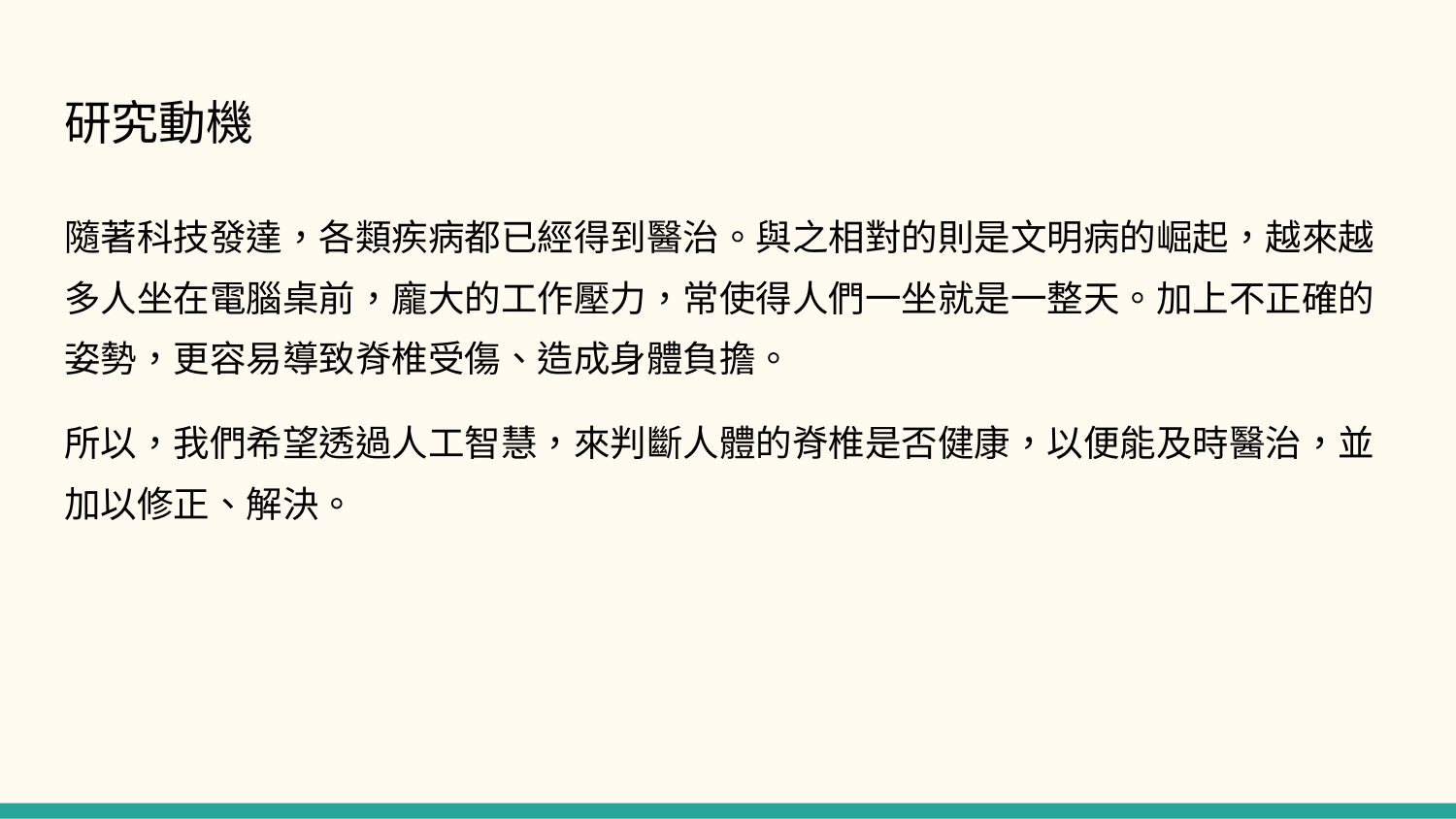

# 研究動機
隨著科技發達，各類疾病都已經得到醫治。與之相對的則是文明病的崛起，越來越多人坐在電腦桌前，龐大的工作壓力，常使得人們一坐就是一整天。加上不正確的姿勢，更容易導致脊椎受傷、造成身體負擔。
所以，我們希望透過人工智慧，來判斷人體的脊椎是否健康，以便能及時醫治，並加以修正、解決。